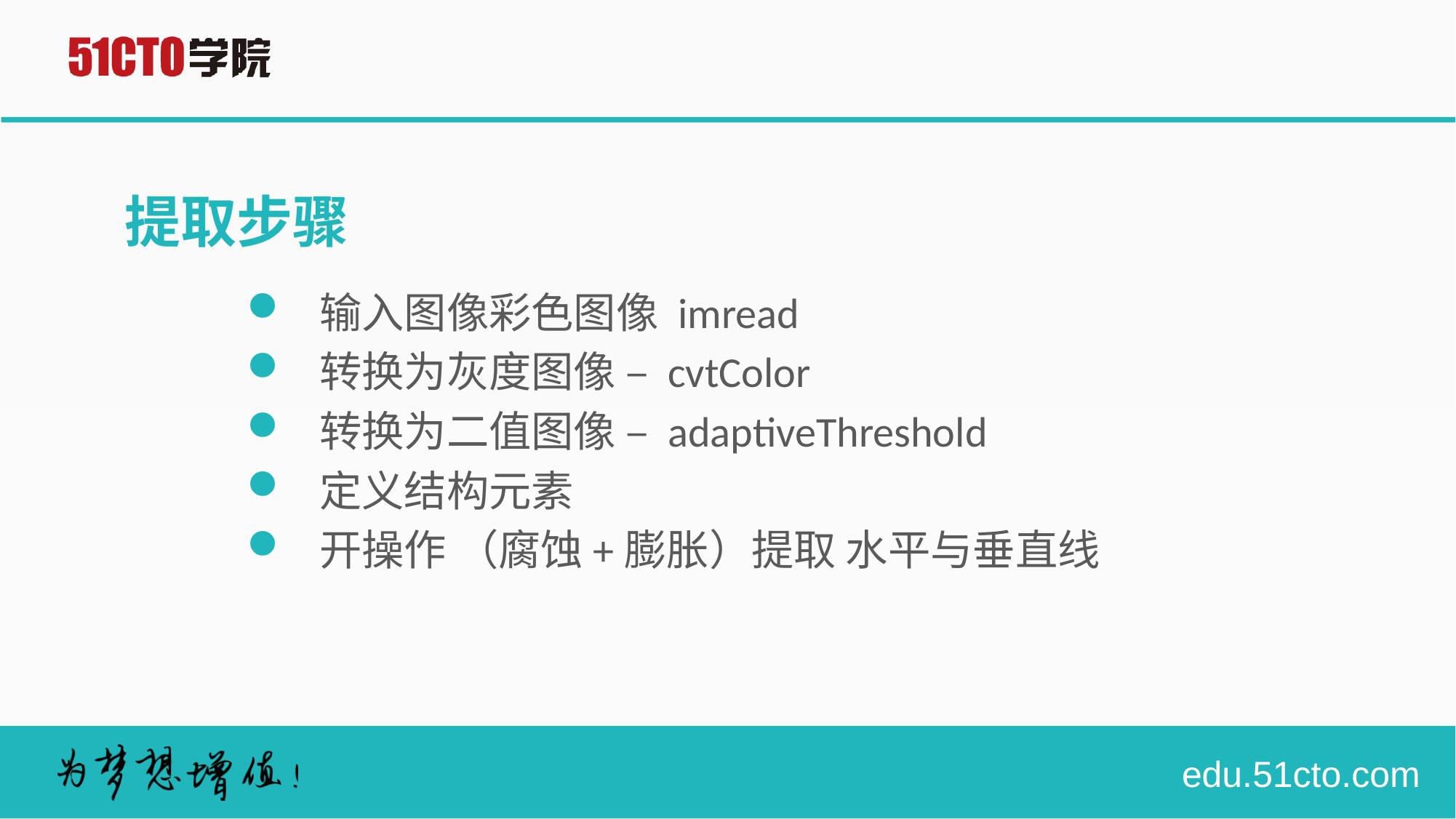

# 提取步骤
输入图像彩色图像 imread
转换为灰度图像 – cvtColor
转换为二值图像 – adaptiveThreshold
定义结构元素
开操作 （腐蚀+膨胀）提取 水平与垂直线